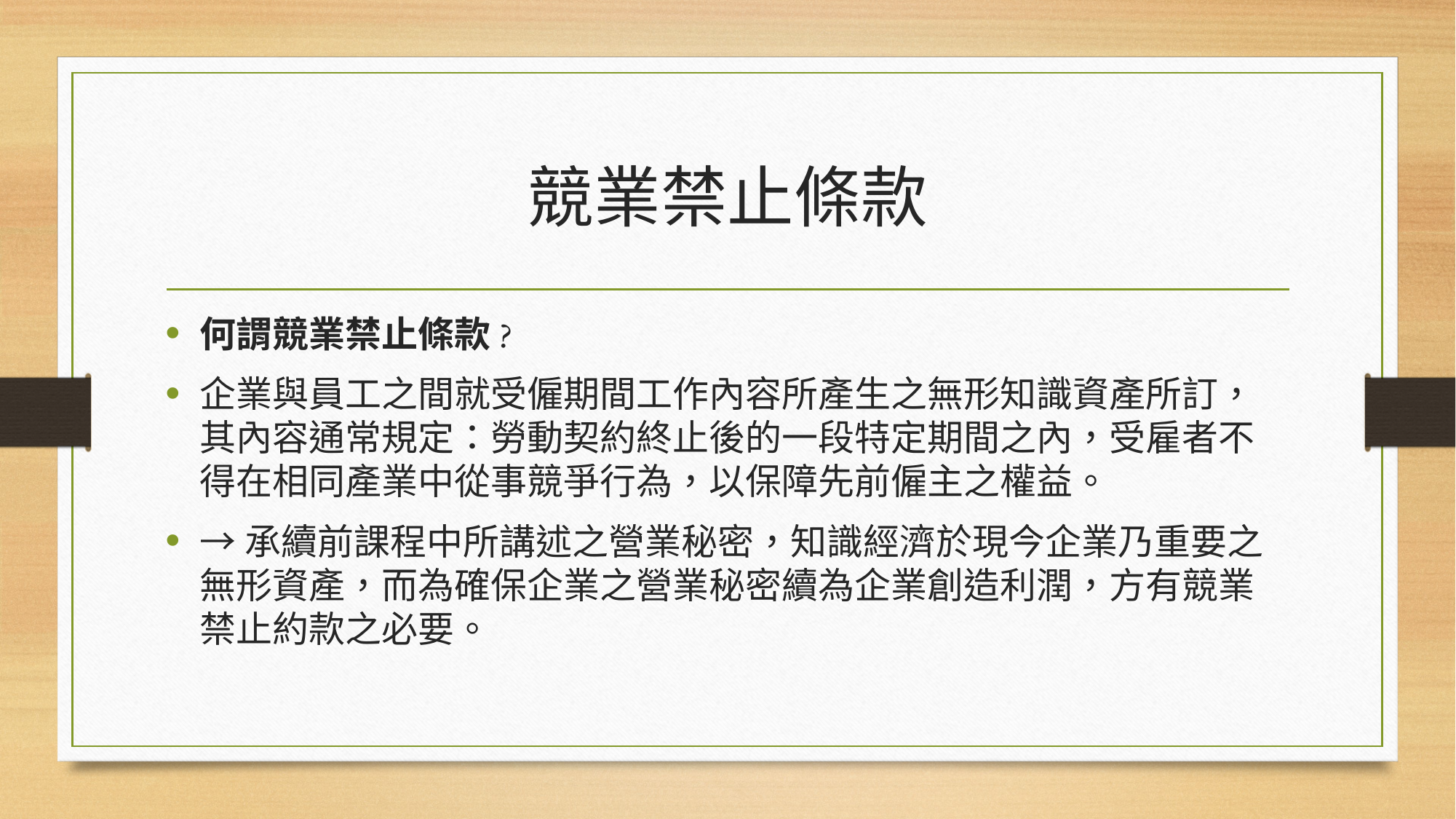

# 競業禁止條款
何謂競業禁止條款?
企業與員工之間就受僱期間工作內容所產生之無形知識資產所訂，其內容通常規定：勞動契約終止後的一段特定期間之內，受雇者不得在相同產業中從事競爭行為，以保障先前僱主之權益。
→承續前課程中所講述之營業秘密，知識經濟於現今企業乃重要之無形資產，而為確保企業之營業秘密續為企業創造利潤，方有競業禁止約款之必要。